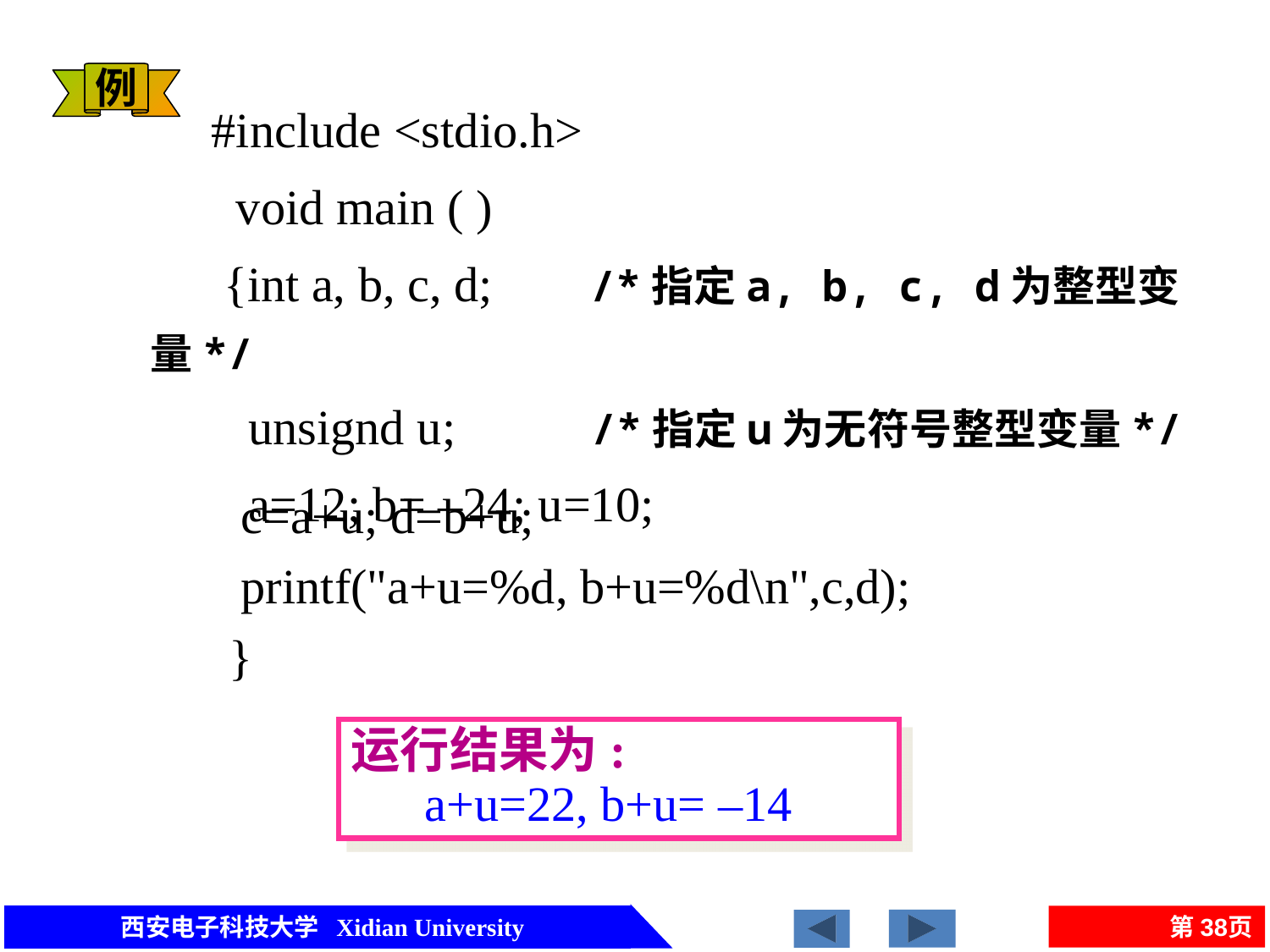

例
     #include <stdio.h>
       void main ( )
      {int a, b, c, d;        /*指定a, b, c, d为整型变量*/
        unsignd u;           /*指定u为无符号整型变量*/
        a=12; b= –24; u=10;
          c=a+u; d=b+u;
          printf("a+u=%d, b+u=%d\n",c,d);
         }
运行结果为:
      a+u=22, b+u= –14